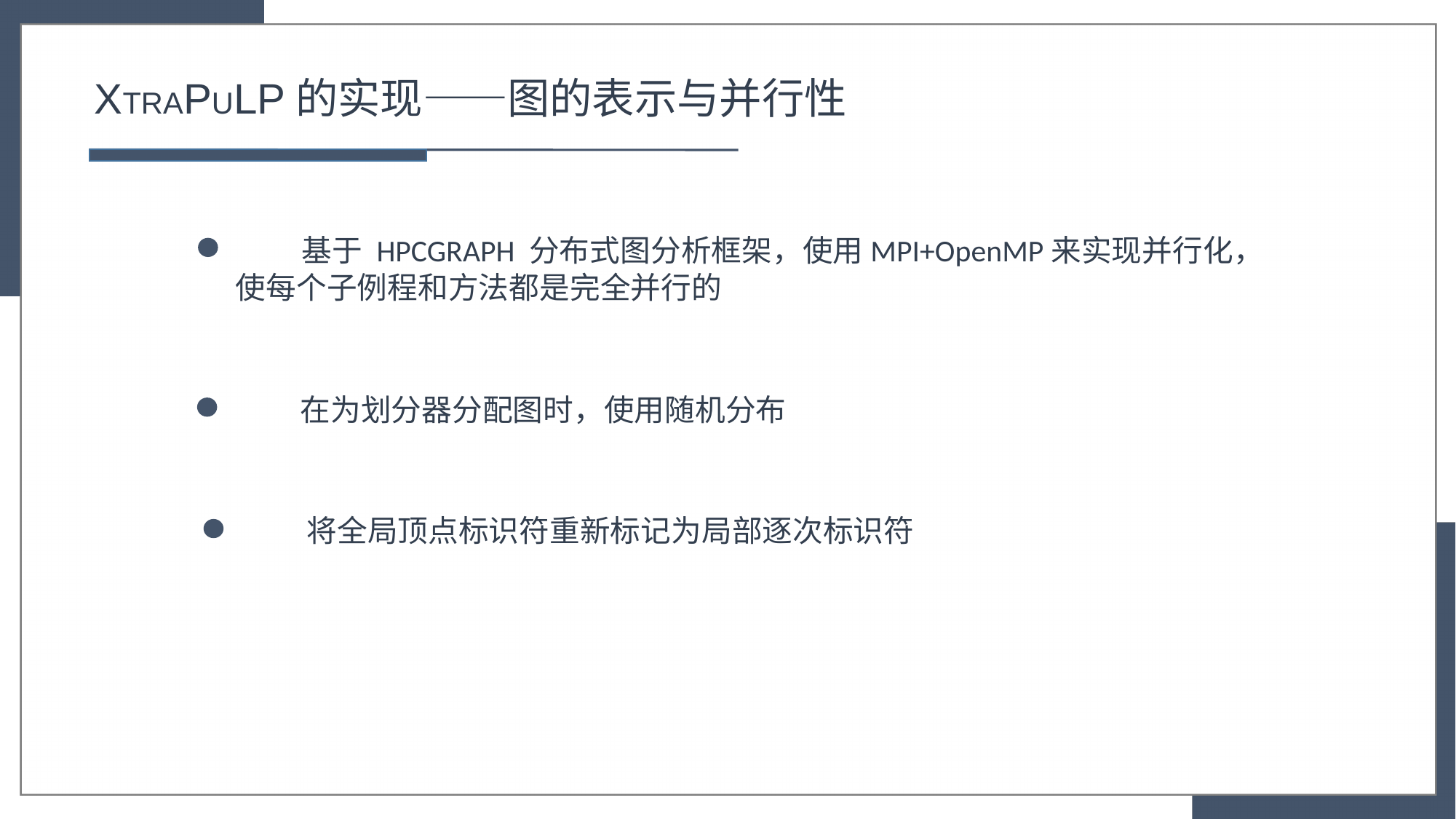

XTRAPULP的实现——图的表示与并行性

       基于 HPCGRAPH 分布式图分析框架，使用MPI+OpenMP来实现并行化，使每个子例程和方法都是完全并行的

在为划分器分配图时，使用随机分布

将全局顶点标识符重新标记为局部逐次标识符